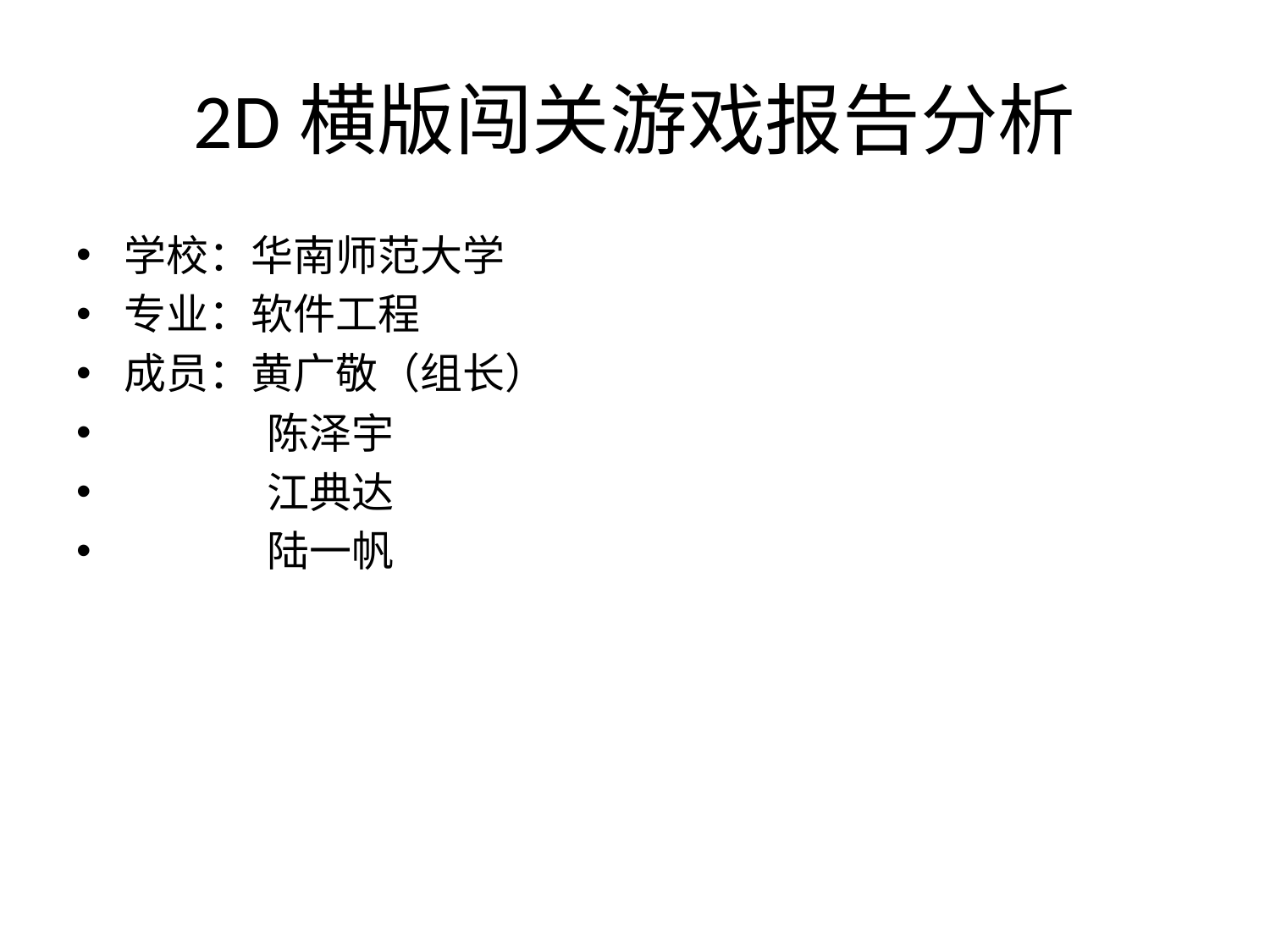

# 2D横版闯关游戏报告分析
学校：华南师范大学
专业：软件工程
成员：黄广敬（组长）
              陈泽宇
              江典达
              陆一帆